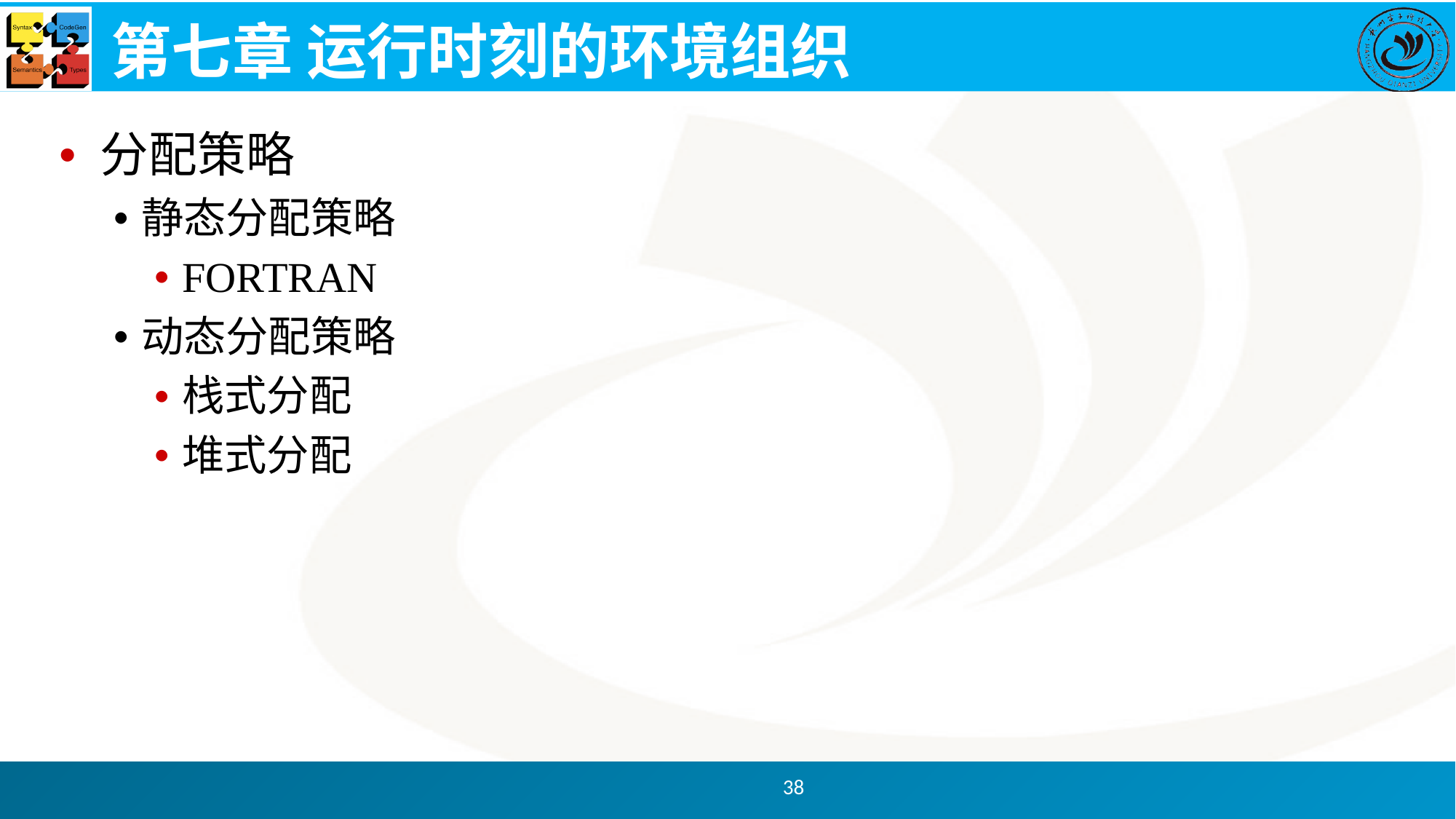

# 第七章 运行时刻的环境组织
分配策略
静态分配策略
FORTRAN
动态分配策略
栈式分配
堆式分配

38